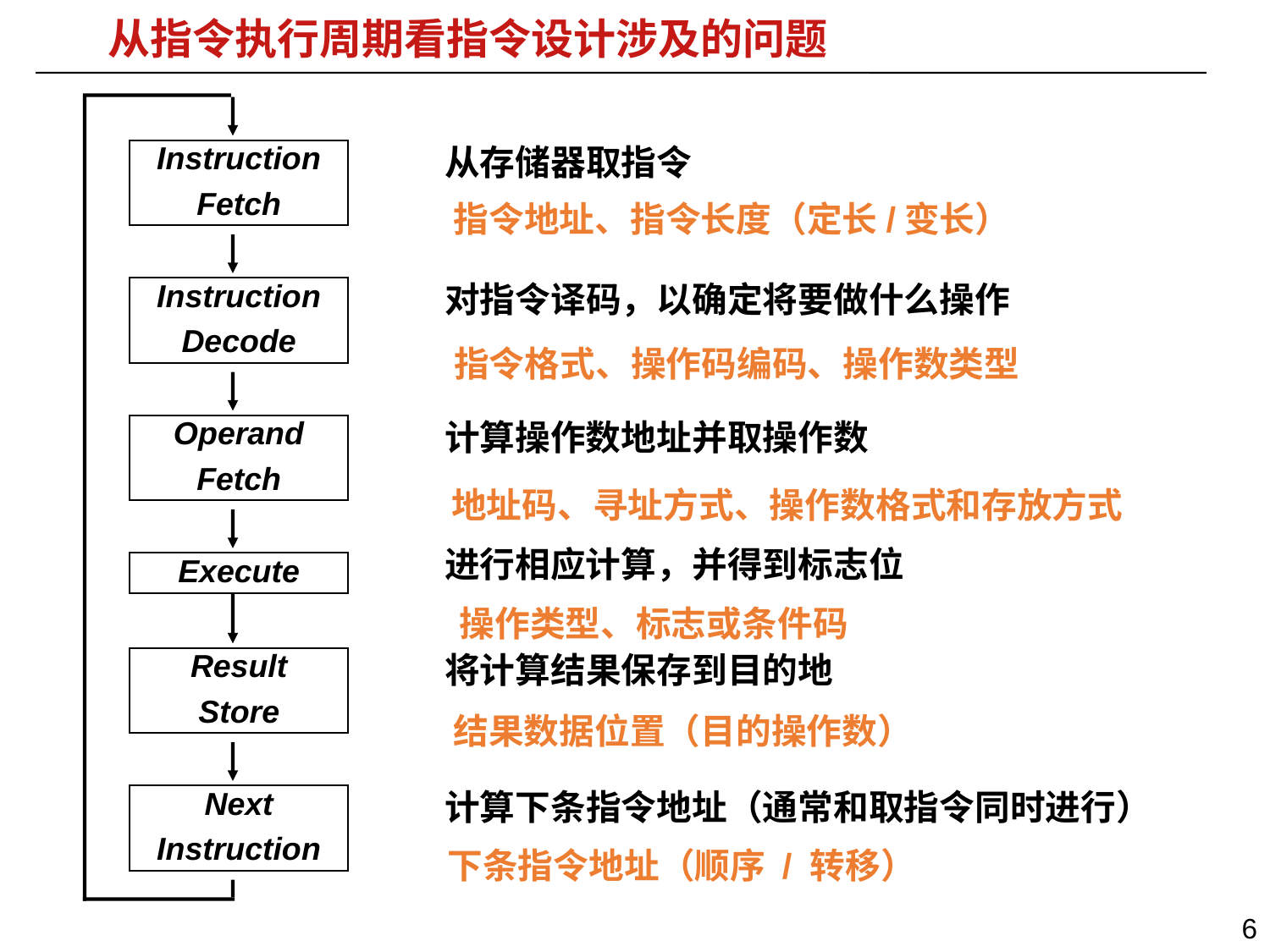

# 从指令执行周期看指令设计涉及的问题

从存储器取指令
Instruction
Fetch
指令地址、指令长度（定长/变长）

对指令译码，以确定将要做什么操作
Instruction
Decode
指令格式、操作码编码、操作数类型

计算操作数地址并取操作数
Operand
Fetch
地址码、寻址方式、操作数格式和存放方式

进行相应计算，并得到标志位
Execute

操作类型、标志或条件码
将计算结果保存到目的地
Result
Store
结果数据位置（目的操作数）

计算下条指令地址（通常和取指令同时进行）
Next
Instruction
下条指令地址（顺序 / 转移）